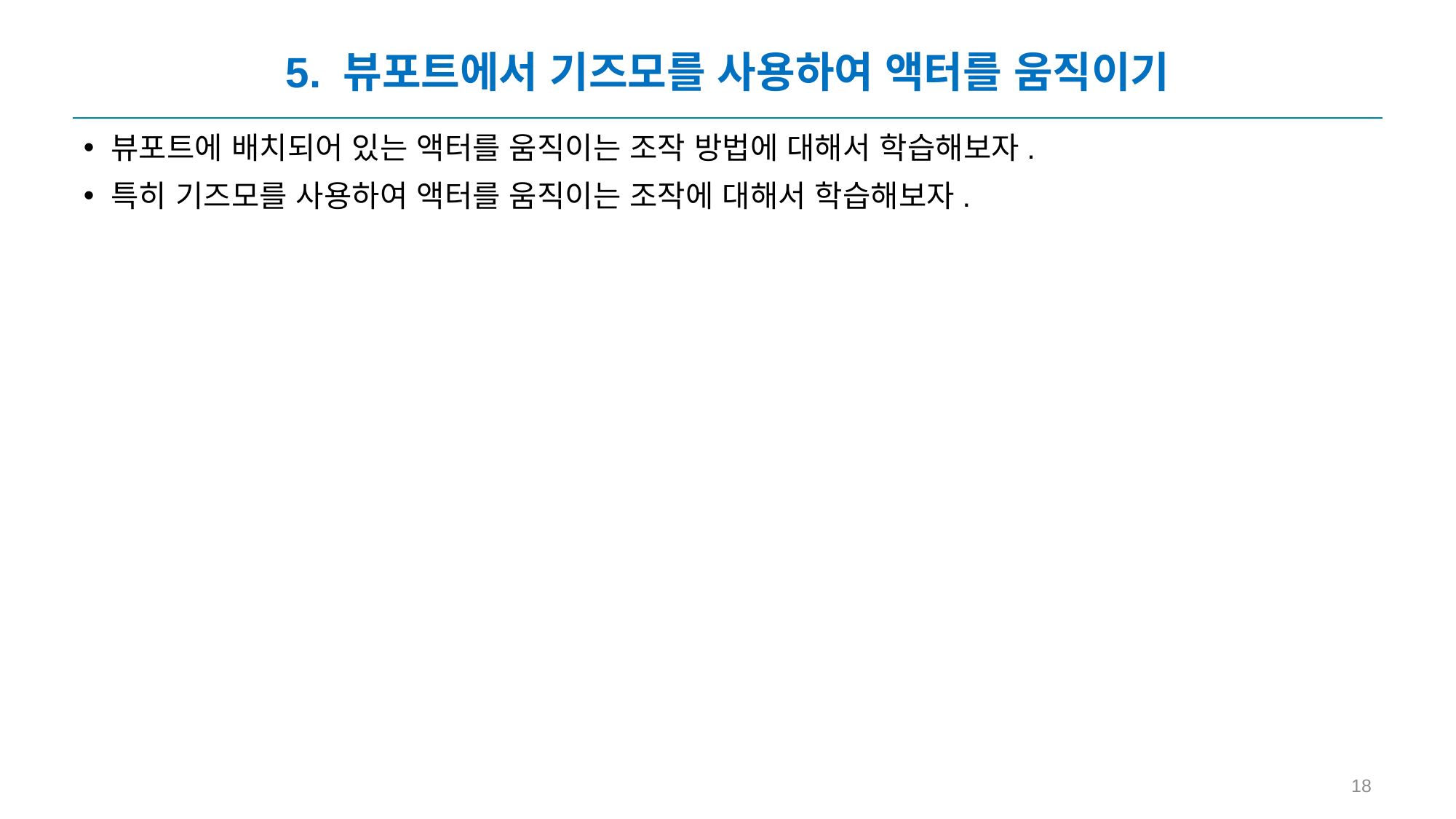

# 5. 뷰포트에서 기즈모를 사용하여 액터를 움직이기
뷰포트에 배치되어 있는 액터를 움직이는 조작 방법에 대해서 학습해보자.
특히 기즈모를 사용하여 액터를 움직이는 조작에 대해서 학습해보자.

18